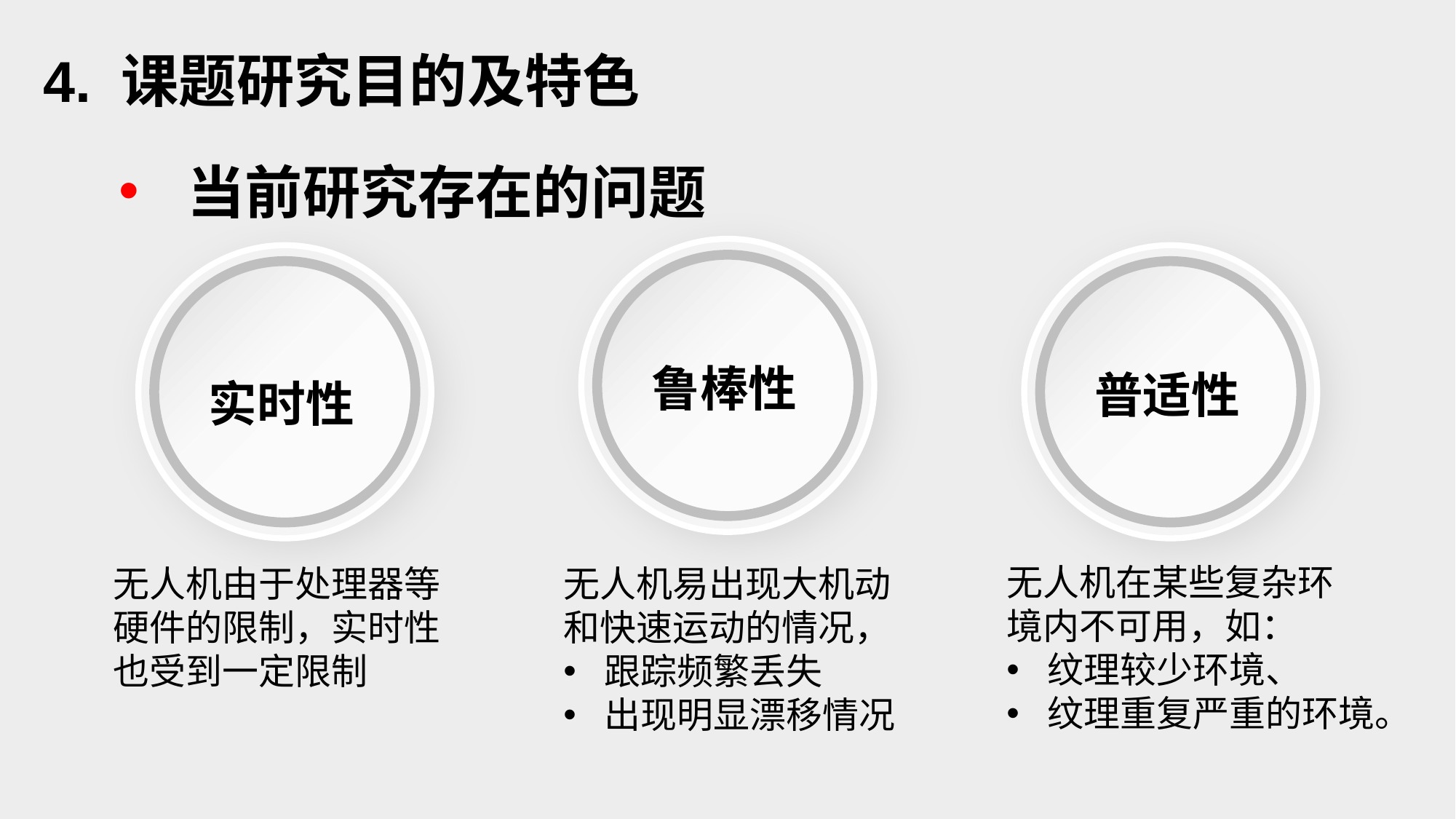

4. 课题研究目的及特色
当前研究存在的问题

鲁棒性
普适性
实时性
无人机在某些复杂环
境内不可用，如：
纹理较少环境、
纹理重复严重的环境。
无人机由于处理器等硬件的限制，实时性也受到一定限制
无人机易出现大机动和快速运动的情况，
跟踪频繁丢失
出现明显漂移情况